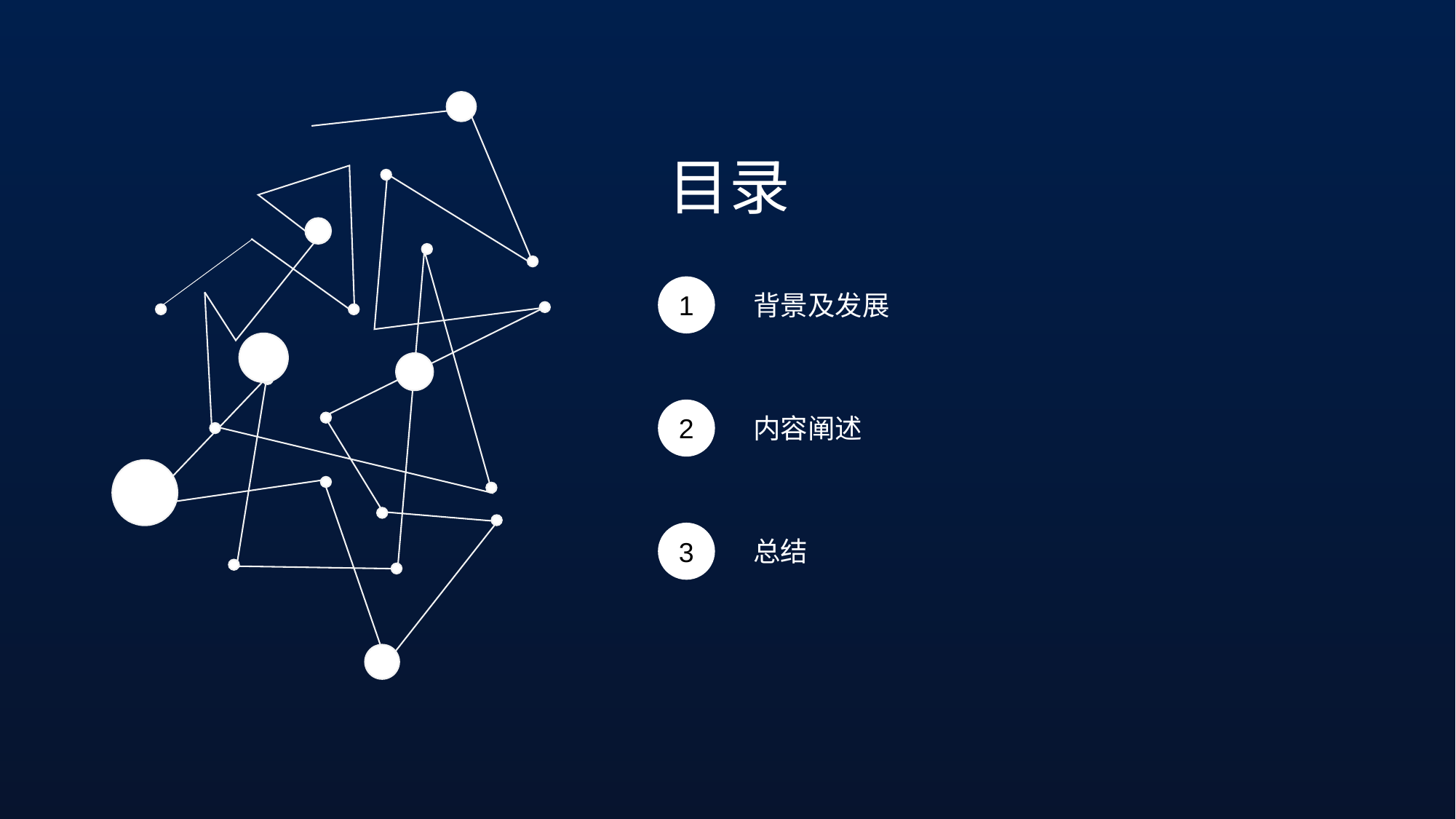

目录
1
背景及发展
2
内容阐述
3
总结